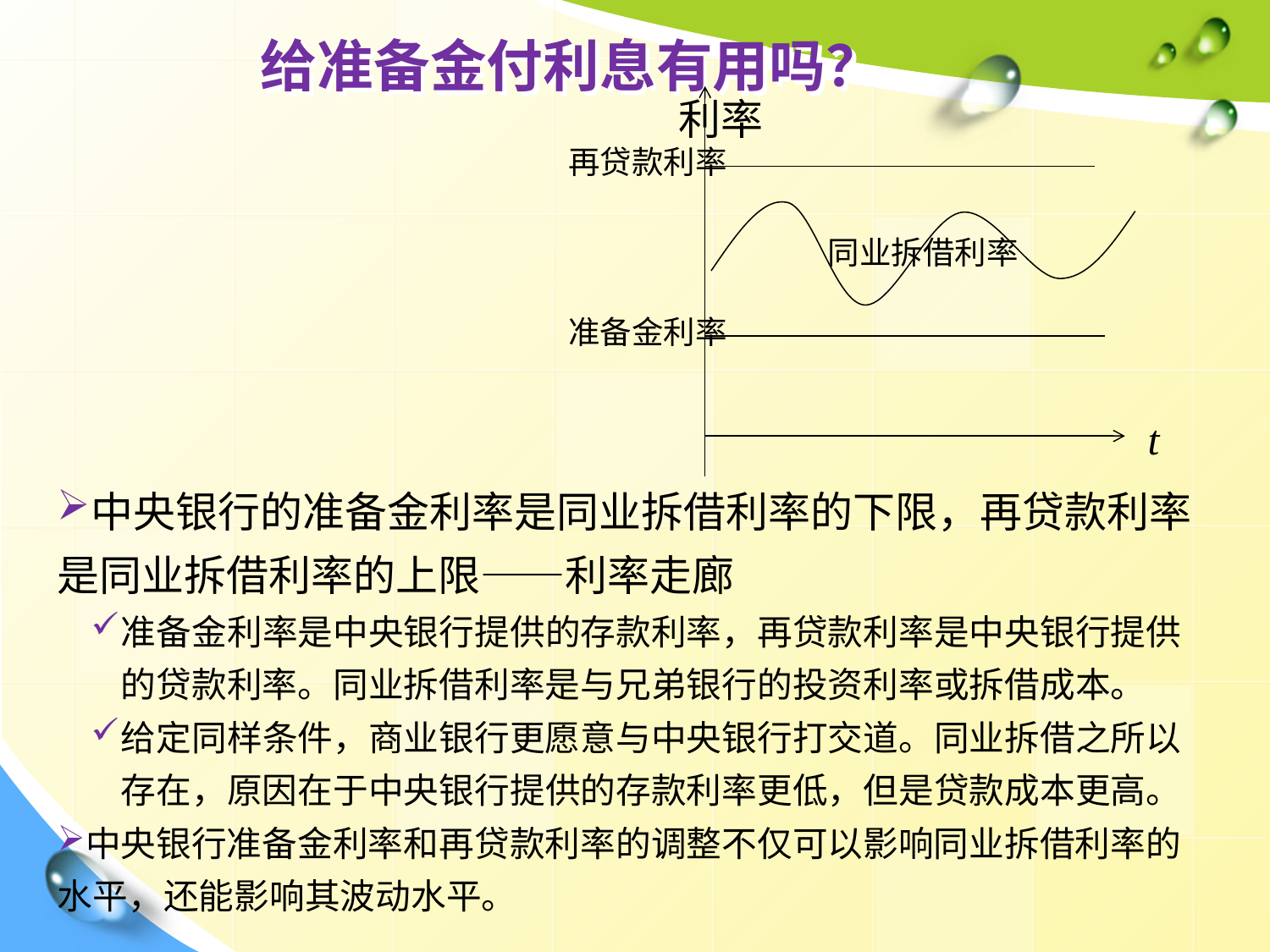

# 给准备金付利息有用吗？
利率
再贷款利率
同业拆借利率
准备金利率
t
中央银行的准备金利率是同业拆借利率的下限，再贷款利率是同业拆借利率的上限——利率走廊
准备金利率是中央银行提供的存款利率，再贷款利率是中央银行提供的贷款利率。同业拆借利率是与兄弟银行的投资利率或拆借成本。
给定同样条件，商业银行更愿意与中央银行打交道。同业拆借之所以存在，原因在于中央银行提供的存款利率更低，但是贷款成本更高。
中央银行准备金利率和再贷款利率的调整不仅可以影响同业拆借利率的水平，还能影响其波动水平。